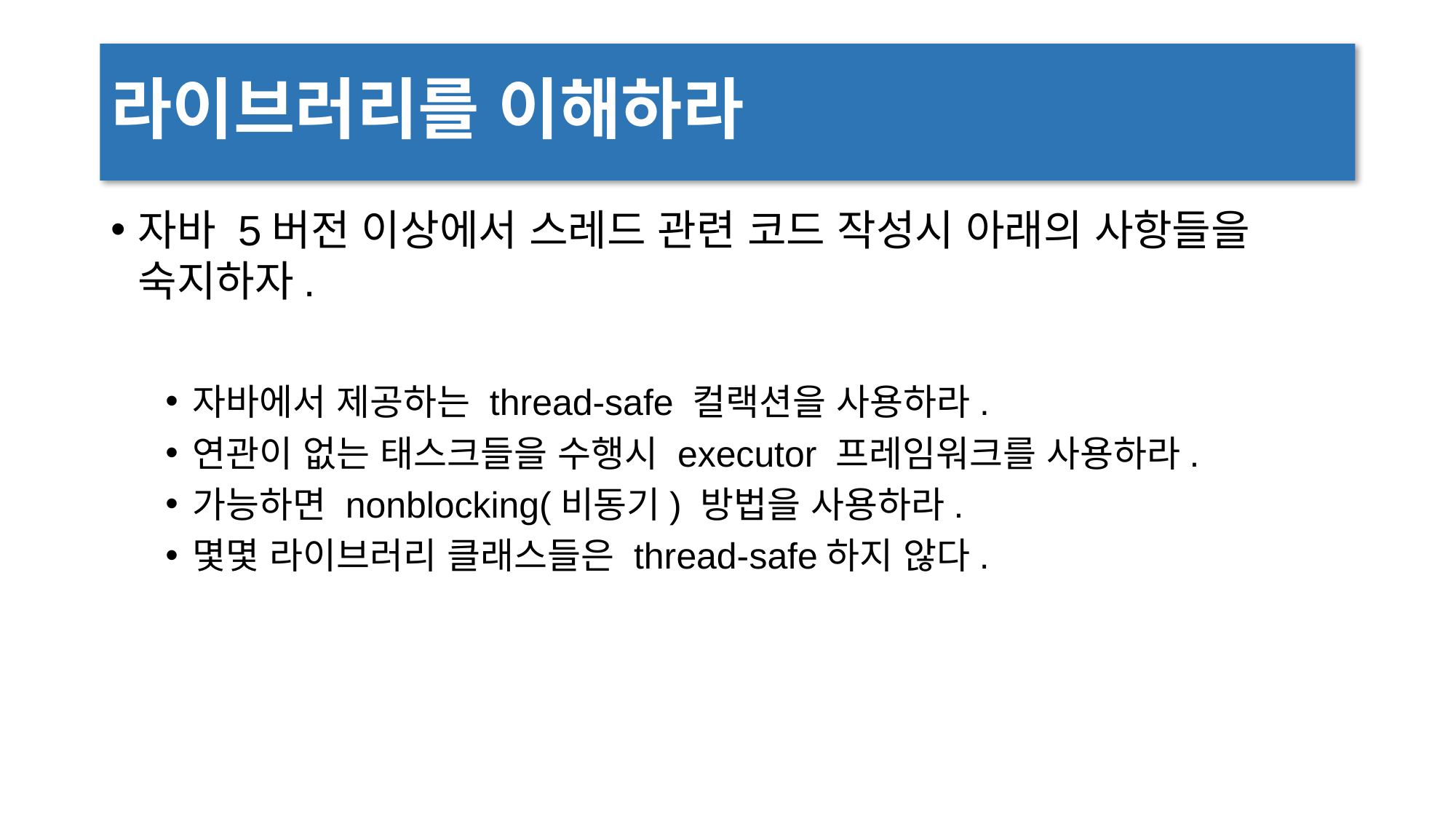

# 라이브러리를 이해하라
자바 5버전 이상에서 스레드 관련 코드 작성시 아래의 사항들을 숙지하자.

자바에서 제공하는 thread-safe 컬랙션을 사용하라.
연관이 없는 태스크들을 수행시 executor 프레임워크를 사용하라.
가능하면 nonblocking(비동기) 방법을 사용하라.
몇몇 라이브러리 클래스들은 thread-safe하지 않다.